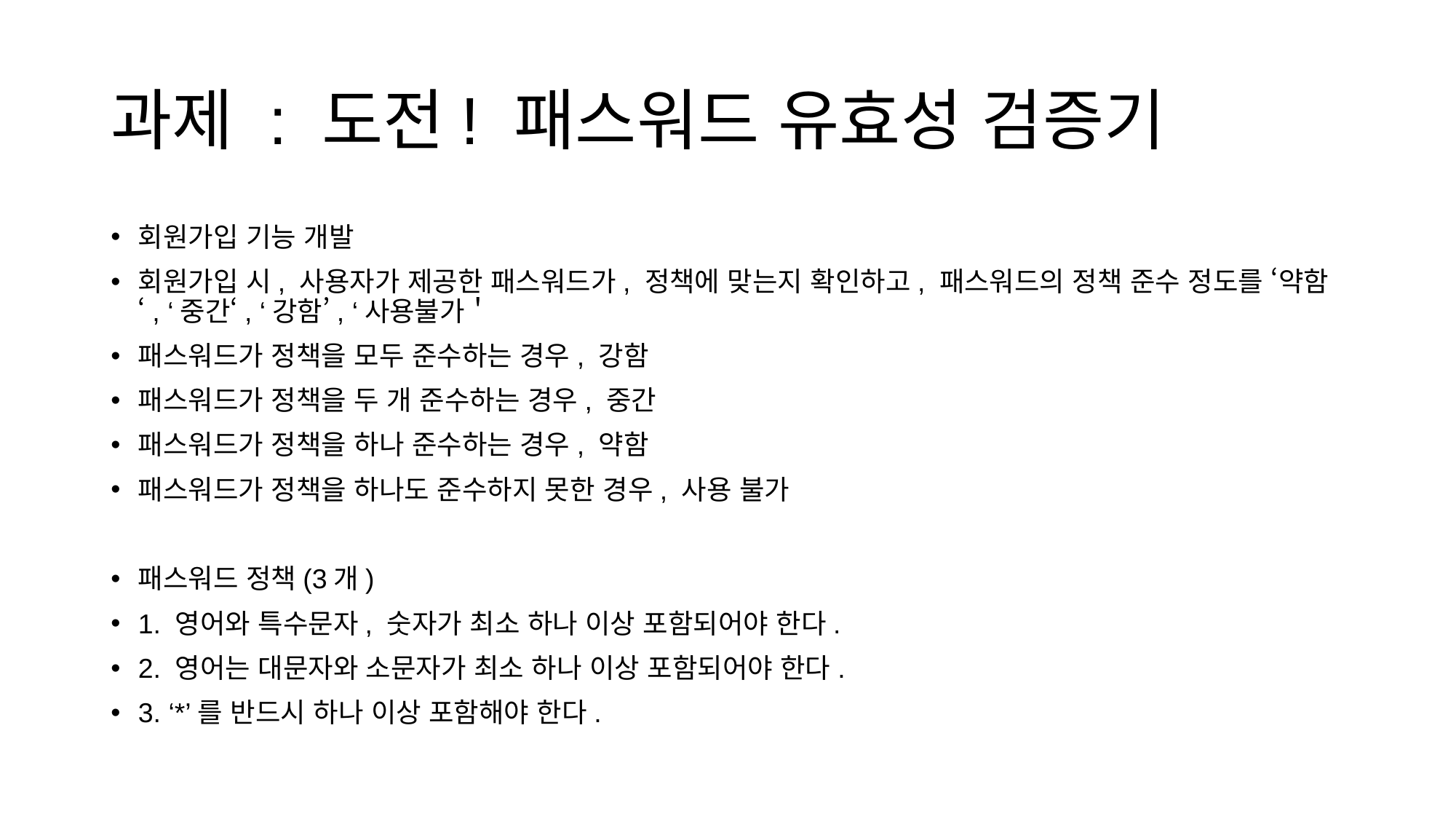

# 과제 : 도전! 패스워드 유효성 검증기
회원가입 기능 개발
회원가입 시, 사용자가 제공한 패스워드가, 정책에 맞는지 확인하고, 패스워드의 정책 준수 정도를 ‘약함‘, ‘중간‘, ‘강함’, ‘사용불가＇
패스워드가 정책을 모두 준수하는 경우, 강함
패스워드가 정책을 두 개 준수하는 경우, 중간
패스워드가 정책을 하나 준수하는 경우, 약함
패스워드가 정책을 하나도 준수하지 못한 경우, 사용 불가

패스워드 정책(3개)
1. 영어와 특수문자, 숫자가 최소 하나 이상 포함되어야 한다.
2. 영어는 대문자와 소문자가 최소 하나 이상 포함되어야 한다.
3. ‘*’를 반드시 하나 이상 포함해야 한다.